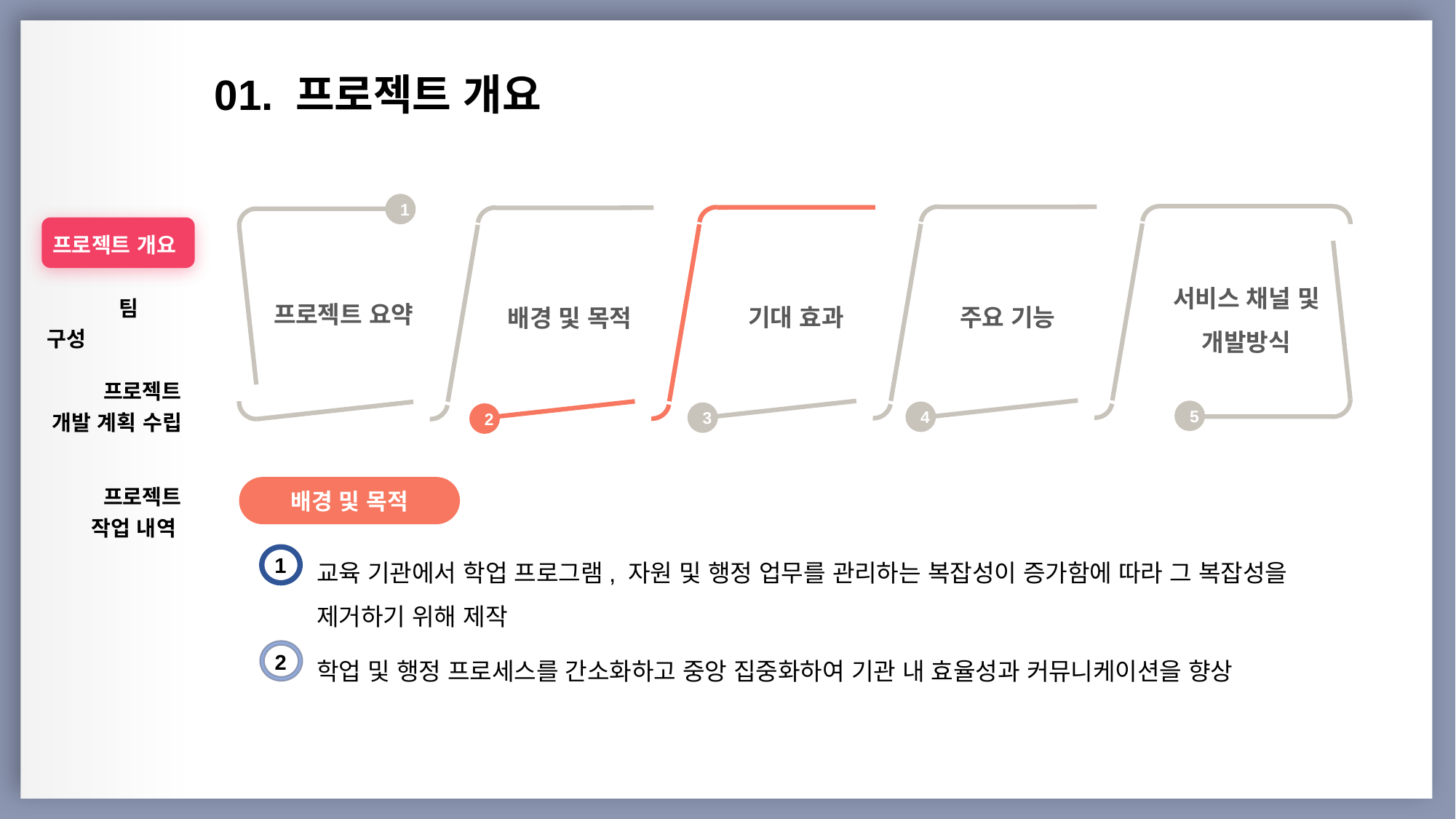

01. 프로젝트 개요
|  |
| --- |
| 프로젝트 개요 |
| 팀 구성 |
| 프로젝트 개발 계획 수립 |
| 프로젝트 작업 내역 |
|  |
|  |
|  |
|  |
1

서비스 채널 및 개발방식
프로젝트 요약
기대 효과
주요 기능
배경 및 목적
5
4
3
2
배경 및 목적
교육 기관에서 학업 프로그램, 자원 및 행정 업무를 관리하는 복잡성이 증가함에 따라 그 복잡성을
제거하기 위해 제작

1
학업 및 행정 프로세스를 간소화하고 중앙 집중화하여 기관 내 효율성과 커뮤니케이션을 향상

2